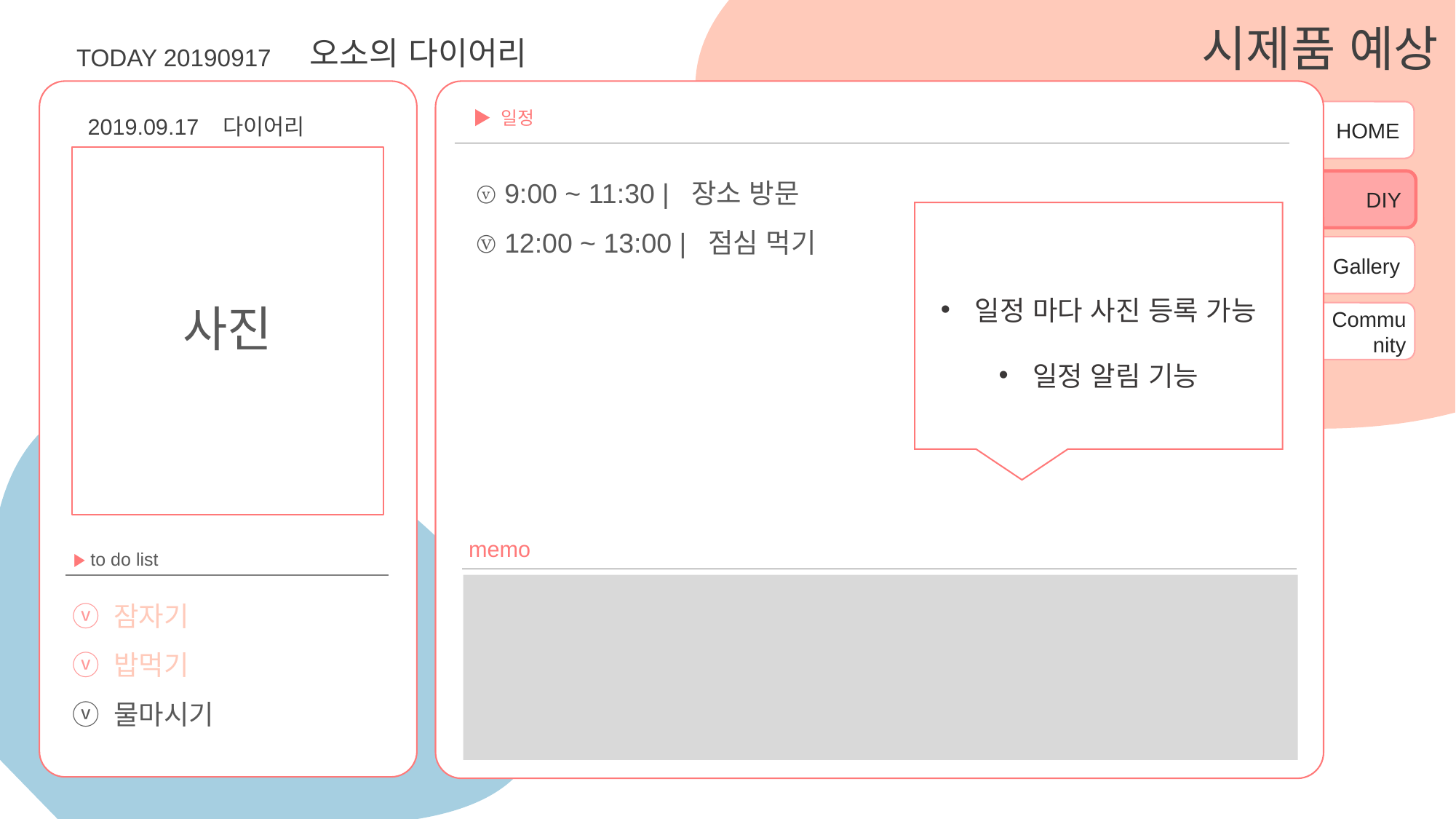

시제품 예상
오소의 다이어리
TODAY 20190917

▶ 일정
HOME
2019.09.17   다이어리
사진
ⓥ 9:00 ~ 11:30 |  장소 방문
Ⓥ 12:00 ~ 13:00 |  점심 먹기

DIY
일정 마다 사진 등록 가능
일정 알림 기능
Gallery
Community

memo
▶ to do list

ⓥ 잠자기
ⓥ 밥먹기
ⓥ 물마시기